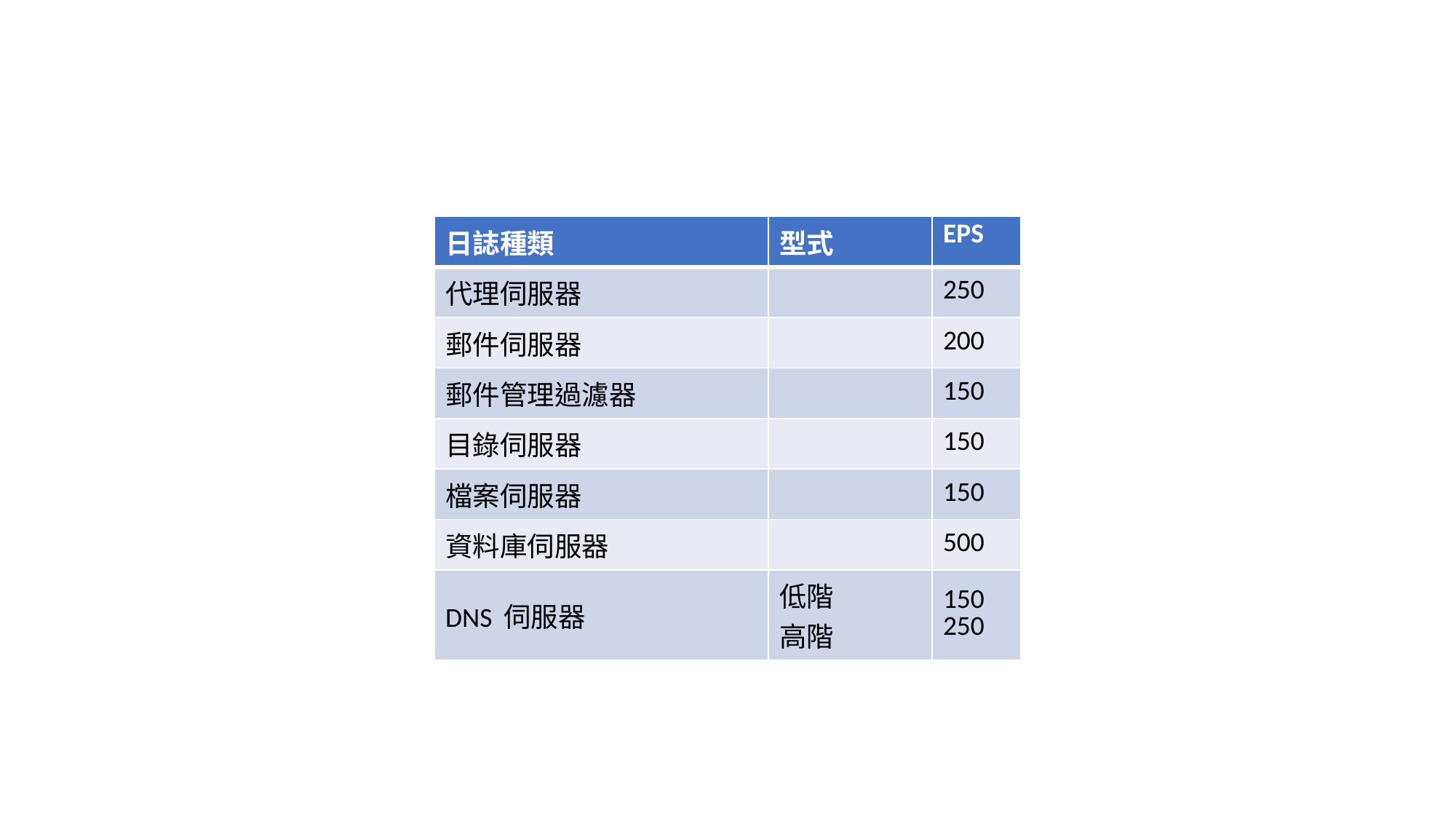

| 日誌種類 | 型式 | EPS |
| --- | --- | --- |
| 代理伺服器 |  | 250 |
| 郵件伺服器 |  | 200 |
| 郵件管理過濾器 |  | 150 |
| 目錄伺服器 |  | 150 |
| 檔案伺服器 |  | 150 |
| 資料庫伺服器 |  | 500 |
| DNS 伺服器 | 低階 高階 | 150 250 |